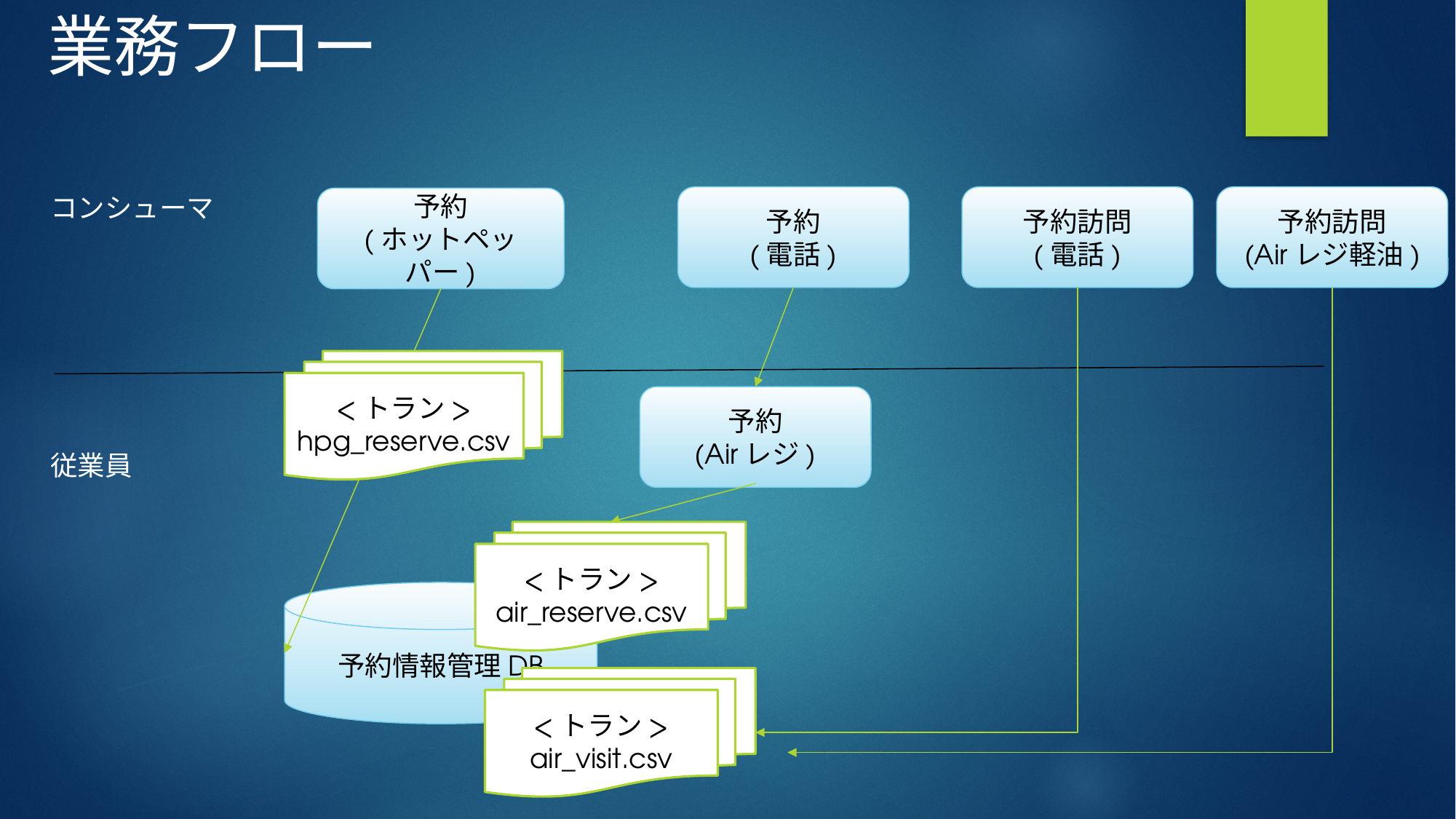

業務フロー
コンシューマ
予約
(電話)
予約訪問
(電話)
予約訪問
(Airレジ軽油)
予約
(ホットペッパー)
<トラン>
hpg_reserve.csv
予約
(Airレジ)
従業員
<トラン>
air_reserve.csv
予約情報管理DB
<トラン>
air_visit.csv